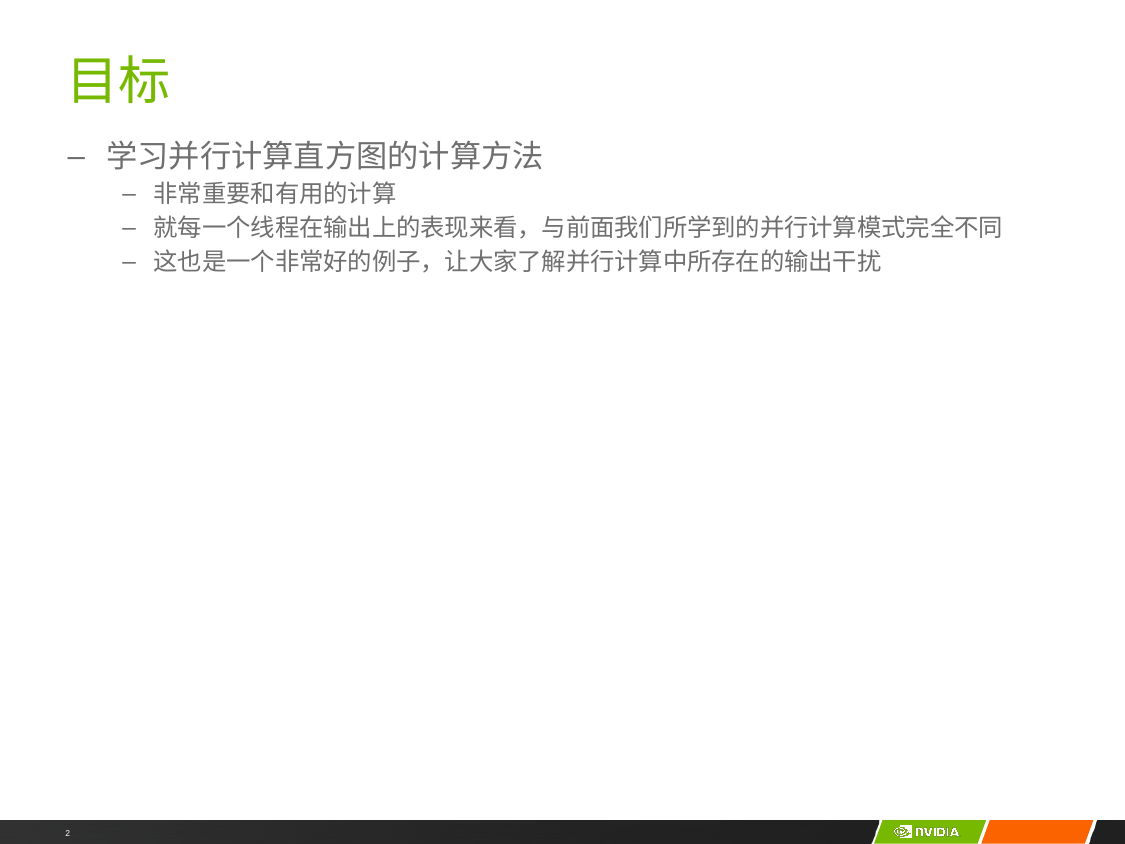

# 目标
学习并行计算直方图的计算方法
非常重要和有用的计算
就每一个线程在输出上的表现来看，与前面我们所学到的并行计算模式完全不同
这也是一个非常好的例子，让大家了解并行计算中所存在的输出干扰